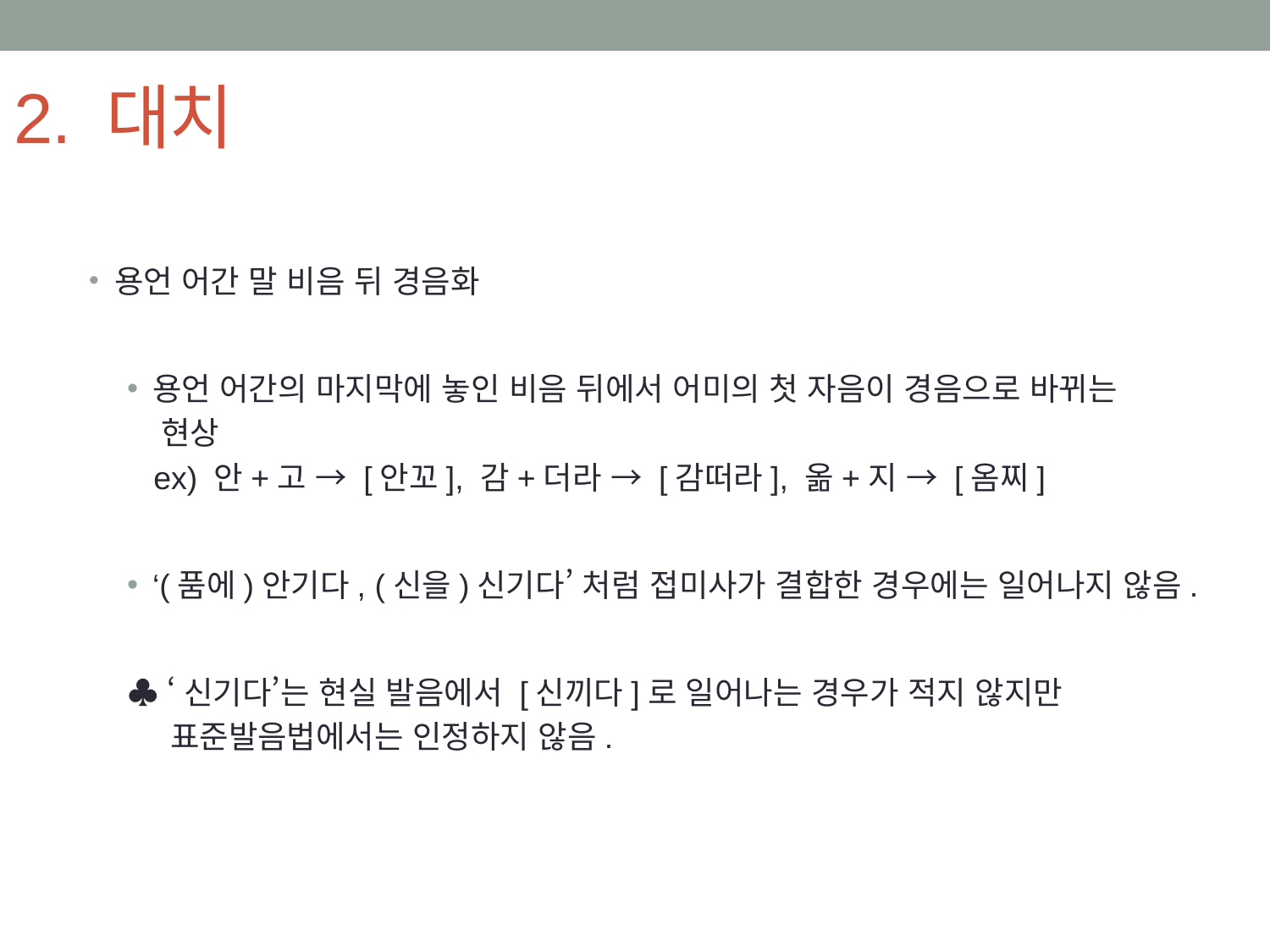

# 2. 대치

용언 어간 말 비음 뒤 경음화

용언 어간의 마지막에 놓인 비음 뒤에서 어미의 첫 자음이 경음으로 바뀌는
   현상
   ex) 안+고 → [안꼬], 감+더라 → [감떠라], 옮+지 → [옴찌]

‘(품에)안기다, (신을)신기다’ 처럼 접미사가 결합한 경우에는 일어나지 않음.

♣ ‘신기다’는 현실 발음에서 [신끼다]로 일어나는 경우가 적지 않지만
    표준발음법에서는 인정하지 않음.